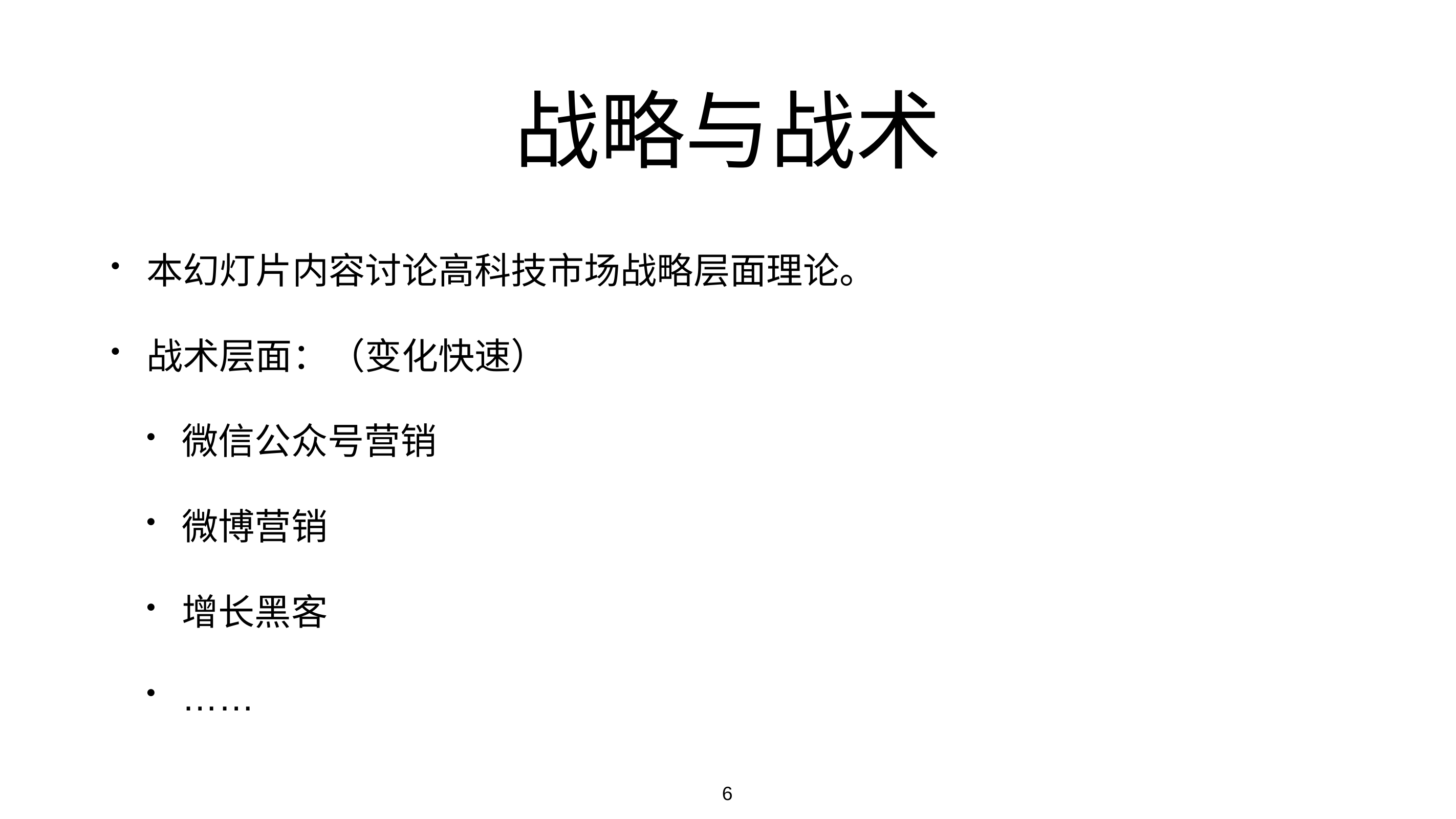

# 战略与战术
本幻灯片内容讨论高科技市场战略层面理论。
战术层面：（变化快速）
微信公众号营销
微博营销
增长黑客
……
6